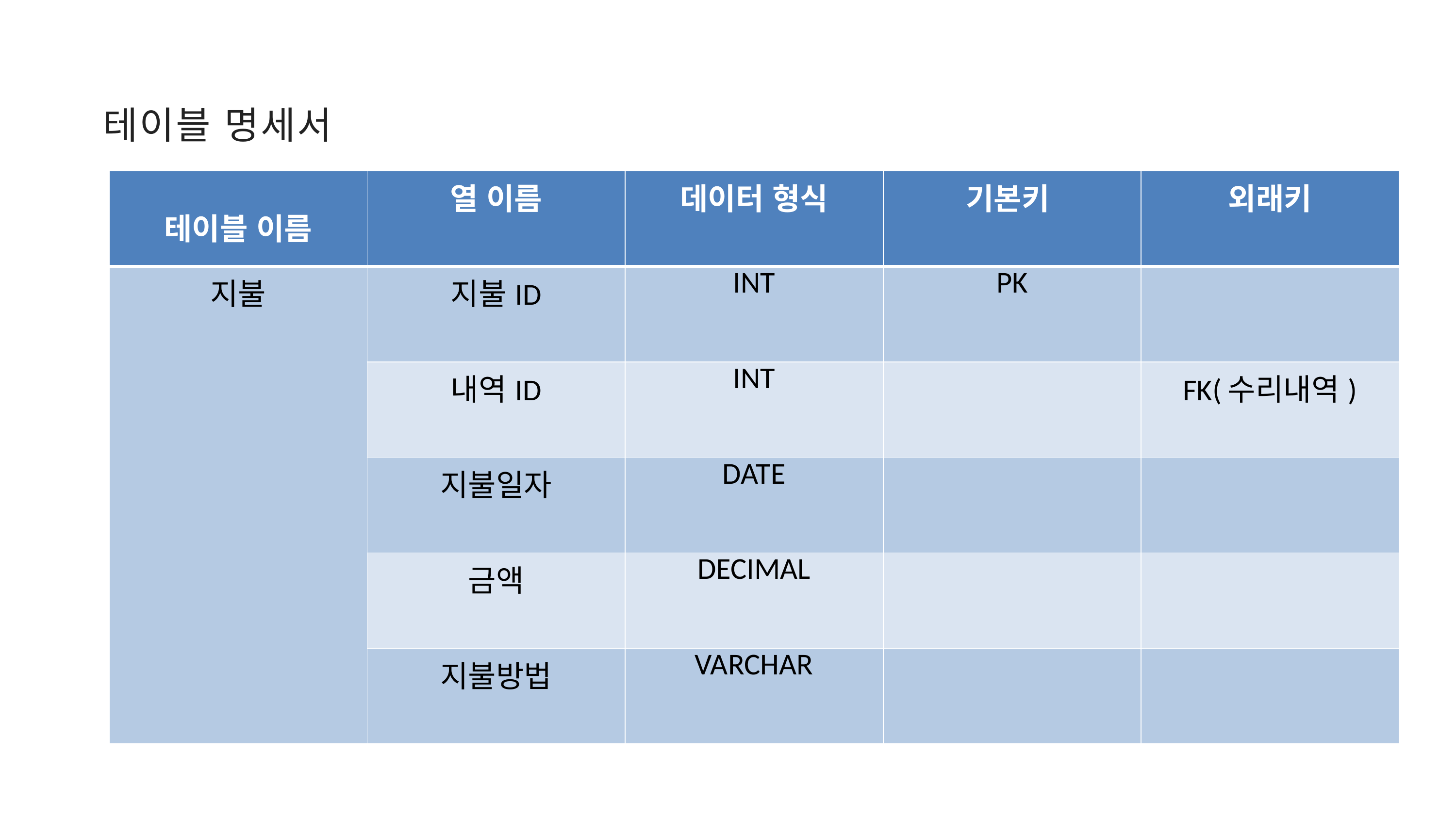

테이블 명세서
| 테이블 이름 | 열 이름 | 데이터 형식 | 기본키 | 외래키 |
| --- | --- | --- | --- | --- |
| 지불 | 지불ID | INT | PK |  |
|  | 내역ID | INT |  | FK(수리내역) |
|  | 지불일자 | DATE |  |  |
|  | 금액 | DECIMAL |  |  |
|  | 지불방법 | VARCHAR |  |  |